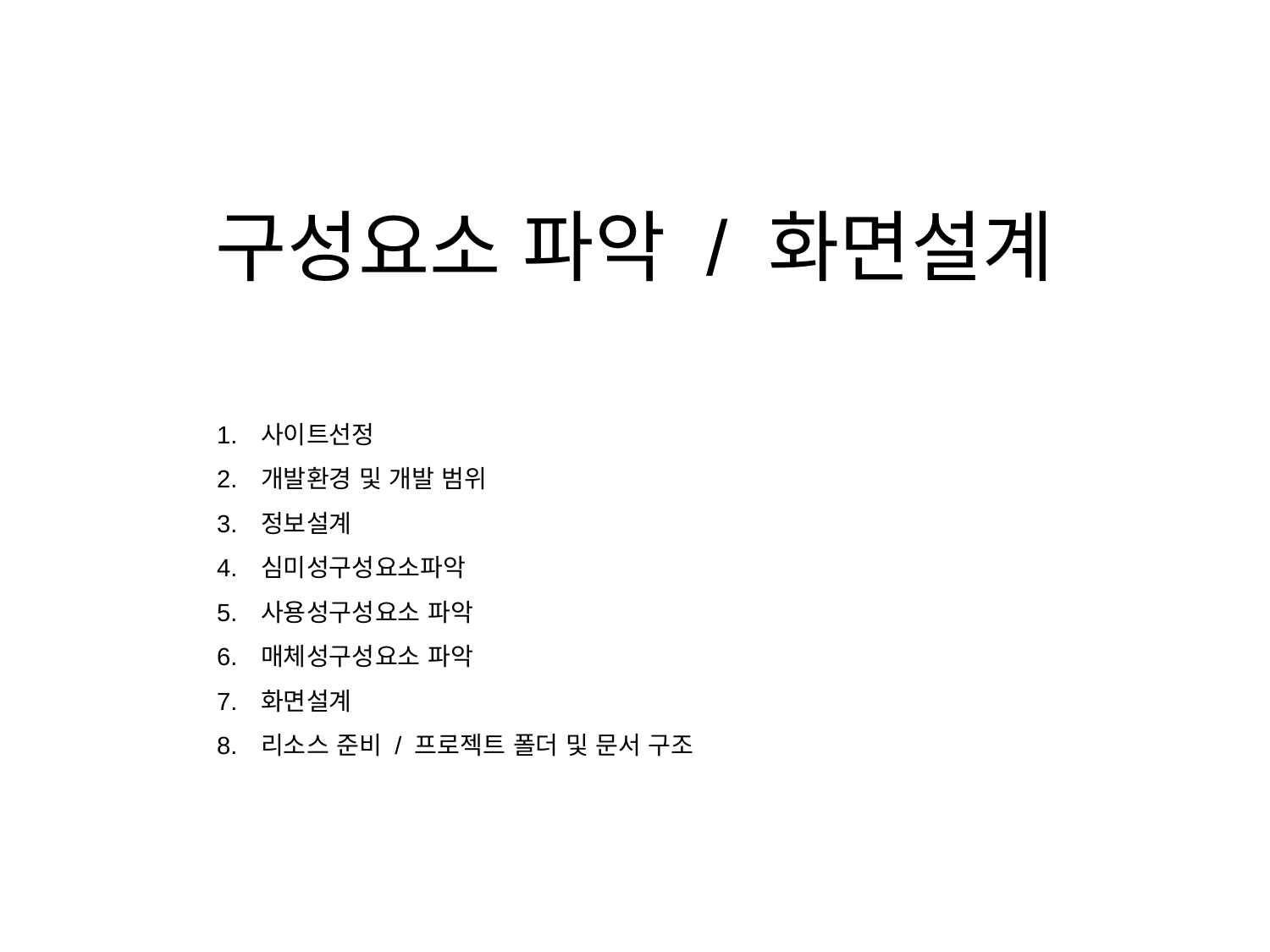

# 구성요소 파악 / 화면설계
사이트선정
개발환경 및 개발 범위
정보설계
심미성구성요소파악
사용성구성요소 파악
매체성구성요소 파악
화면설계
리소스 준비 / 프로젝트 폴더 및 문서 구조